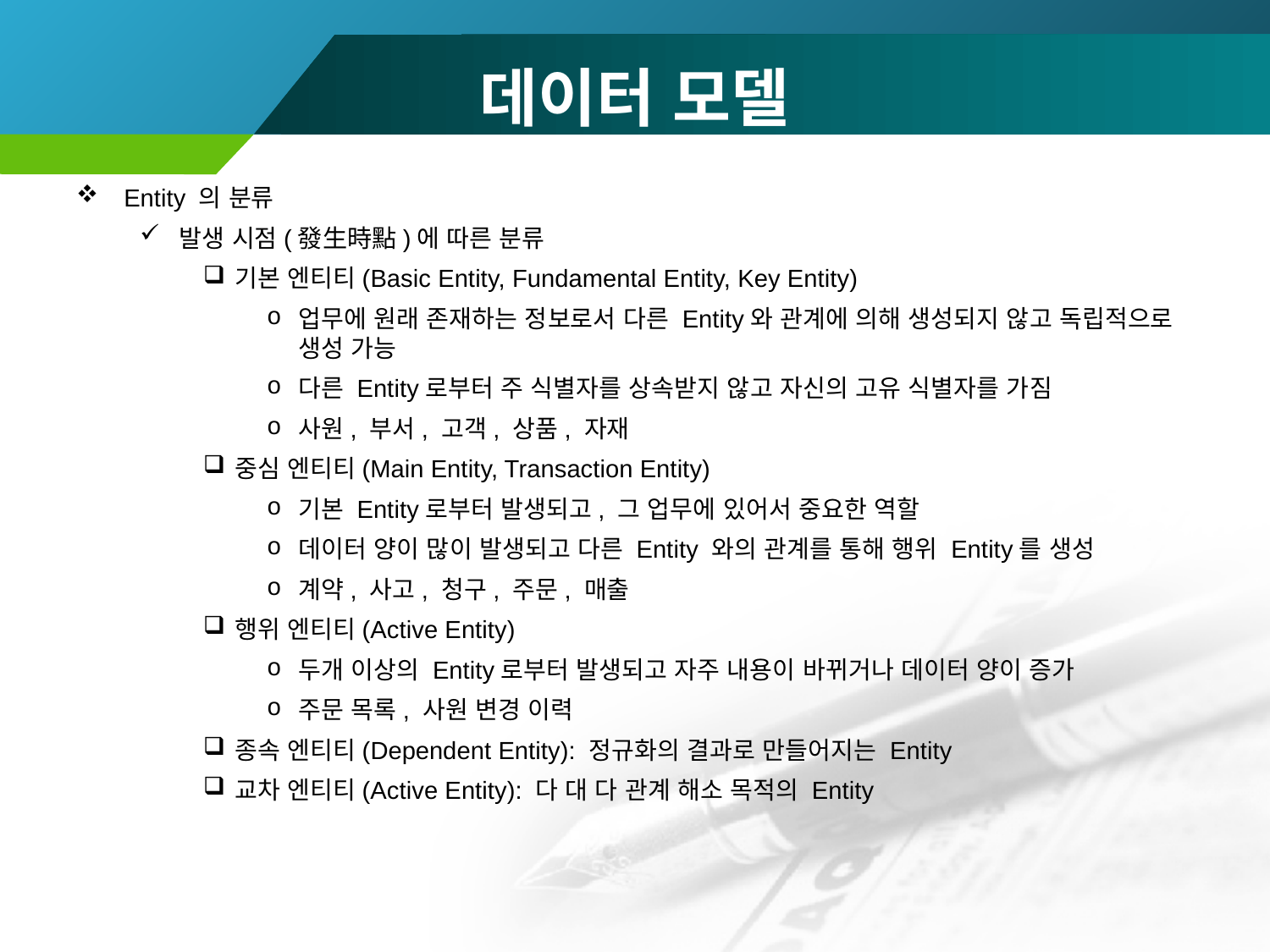

데이터 모델
Entity 의 분류
발생 시점(發生時點)에 따른 분류
기본 엔티티(Basic Entity, Fundamental Entity, Key Entity)
업무에 원래 존재하는 정보로서 다른 Entity와 관계에 의해 생성되지 않고 독립적으로 생성 가능
다른 Entity로부터 주 식별자를 상속받지 않고 자신의 고유 식별자를 가짐
사원, 부서, 고객, 상품, 자재
중심 엔티티(Main Entity, Transaction Entity)
기본 Entity로부터 발생되고, 그 업무에 있어서 중요한 역할
데이터 양이 많이 발생되고 다른 Entity 와의 관계를 통해 행위 Entity를 생성
계약, 사고, 청구, 주문, 매출
행위 엔티티(Active Entity)
두개 이상의 Entity로부터 발생되고 자주 내용이 바뀌거나 데이터 양이 증가
주문 목록, 사원 변경 이력
종속 엔티티(Dependent Entity): 정규화의 결과로 만들어지는 Entity
교차 엔티티(Active Entity): 다 대 다 관계 해소 목적의 Entity